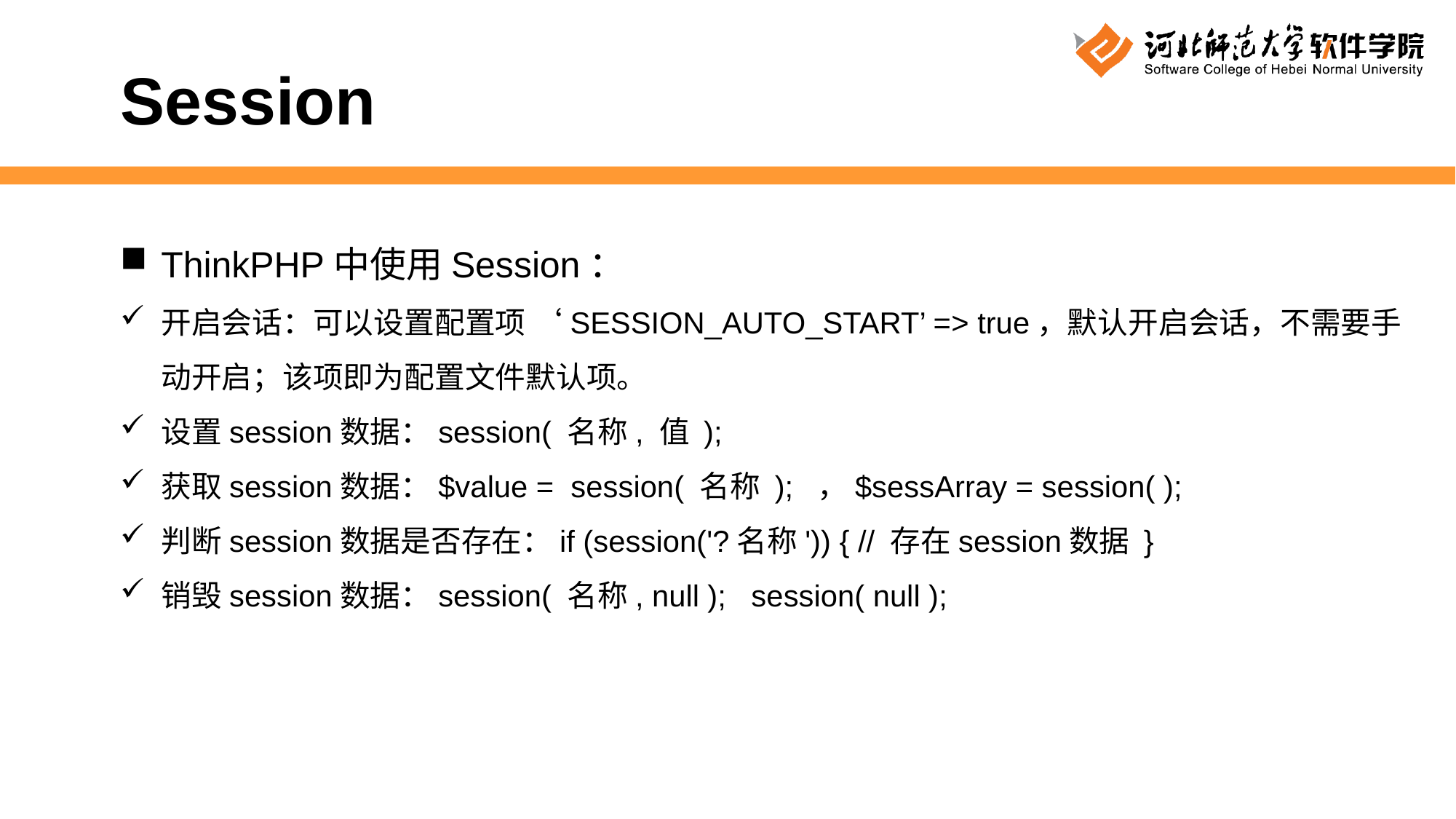

Session
ThinkPHP中使用Session：
开启会话：可以设置配置项 ‘SESSION_AUTO_START’ => true，默认开启会话，不需要手动开启；该项即为配置文件默认项。
设置session数据：session( 名称, 值 );
获取session数据：$value =  session( 名称 );  ，$sessArray = session( );
判断session数据是否存在：if (session('?名称')) { // 存在session数据 }
销毁session数据：session( 名称, null );   session( null );